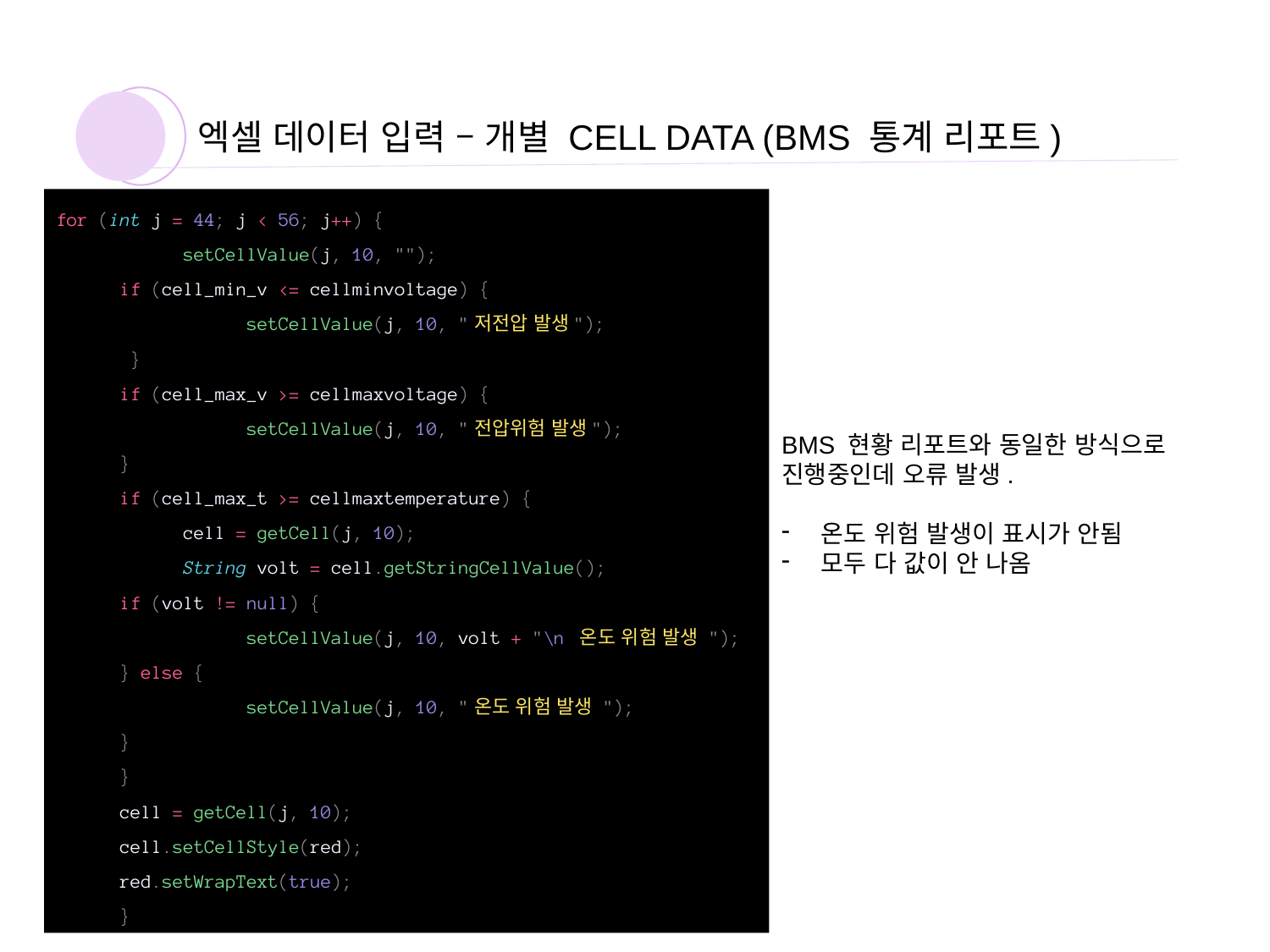

엑셀 데이터 입력 – 개별 CELL DATA (BMS 통계 리포트)
for (int j = 44; j < 56; j++) {
	setCellValue(j, 10, "");
if (cell_min_v <= cellminvoltage) {
 	setCellValue(j, 10, "저전압 발생");
 }
if (cell_max_v >= cellmaxvoltage) {
 	setCellValue(j, 10, "전압위험 발생");
}
if (cell_max_t >= cellmaxtemperature) {
cell = getCell(j, 10);
String volt = cell.getStringCellValue();
if (volt != null) {
	setCellValue(j, 10, volt + "\n 온도 위험 발생 ");
} else {
	setCellValue(j, 10, "온도 위험 발생 ");
}
}
cell = getCell(j, 10);
cell.setCellStyle(red);
red.setWrapText(true);
}
BMS 현황 리포트와 동일한 방식으로 진행중인데 오류 발생.

온도 위험 발생이 표시가 안됨
모두 다 값이 안 나옴